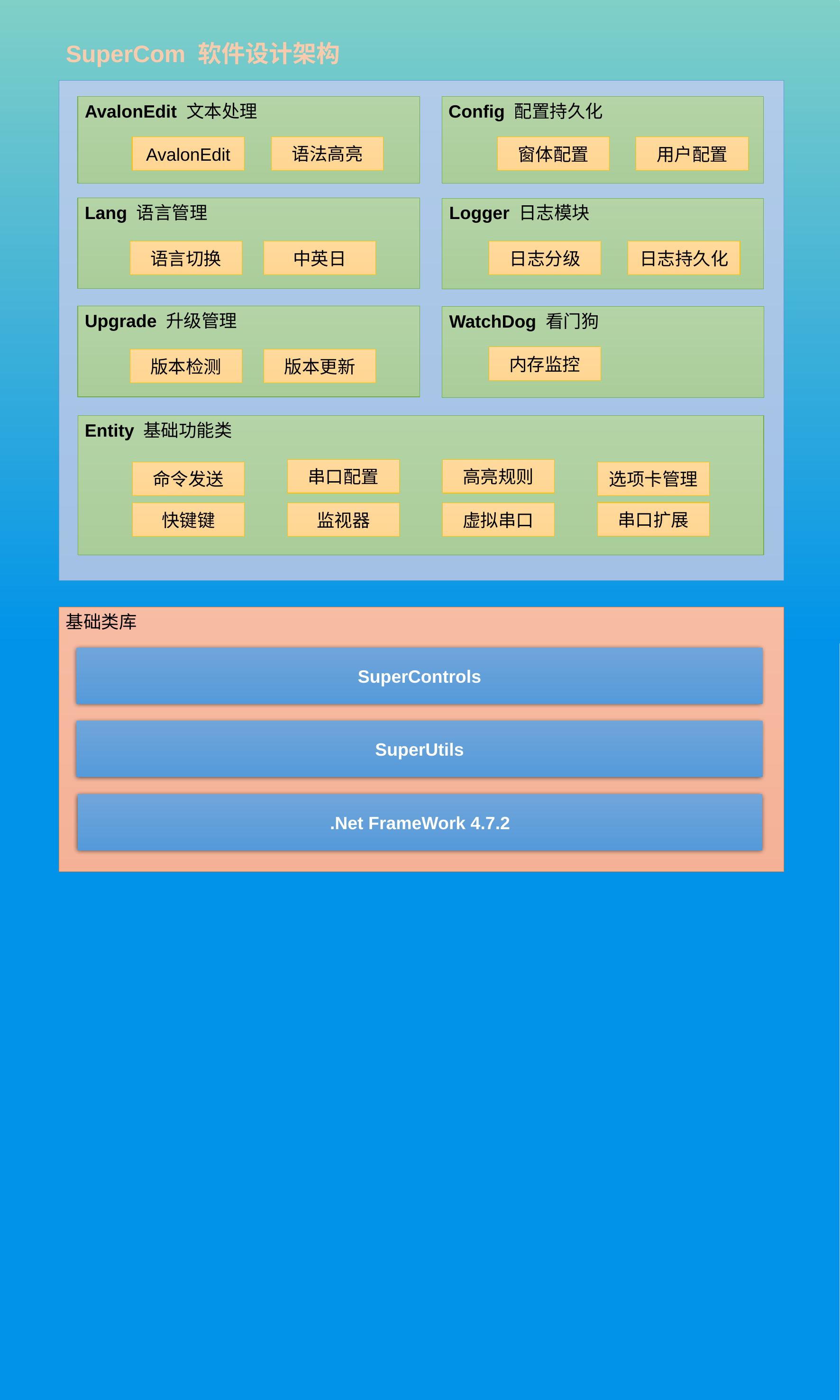

SuperCom 软件设计架构

AvalonEdit 文本处理

Config 配置持久化
语法高亮
AvalonEdit
窗体配置
用户配置

Lang 语言管理
Logger 日志模块

语言切换
中英日
日志分级
日志持久化

Upgrade 升级管理

WatchDog 看门狗
内存监控
版本检测
版本更新

Entity 基础功能类
串口配置
高亮规则
命令发送
选项卡管理
串口扩展
快键键
监视器
虚拟串口

基础类库
SuperControls
SuperUtils
.Net FrameWork 4.7.2